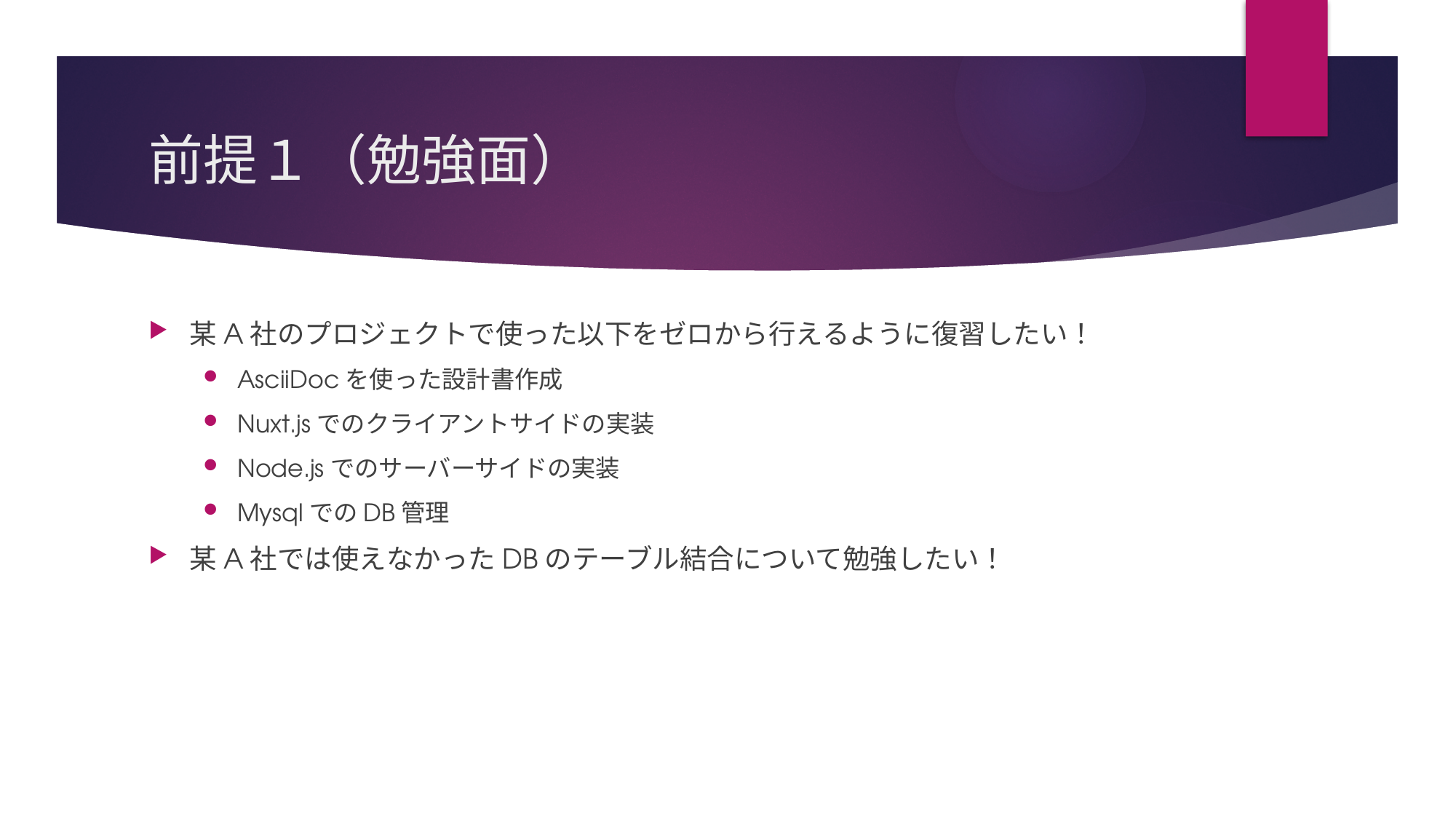

# 前提１（勉強面）
某A社のプロジェクトで使った以下をゼロから行えるように復習したい！
AsciiDocを使った設計書作成
Nuxt.jsでのクライアントサイドの実装
Node.jsでのサーバーサイドの実装
MysqlでのDB管理
某A社では使えなかったDBのテーブル結合について勉強したい！